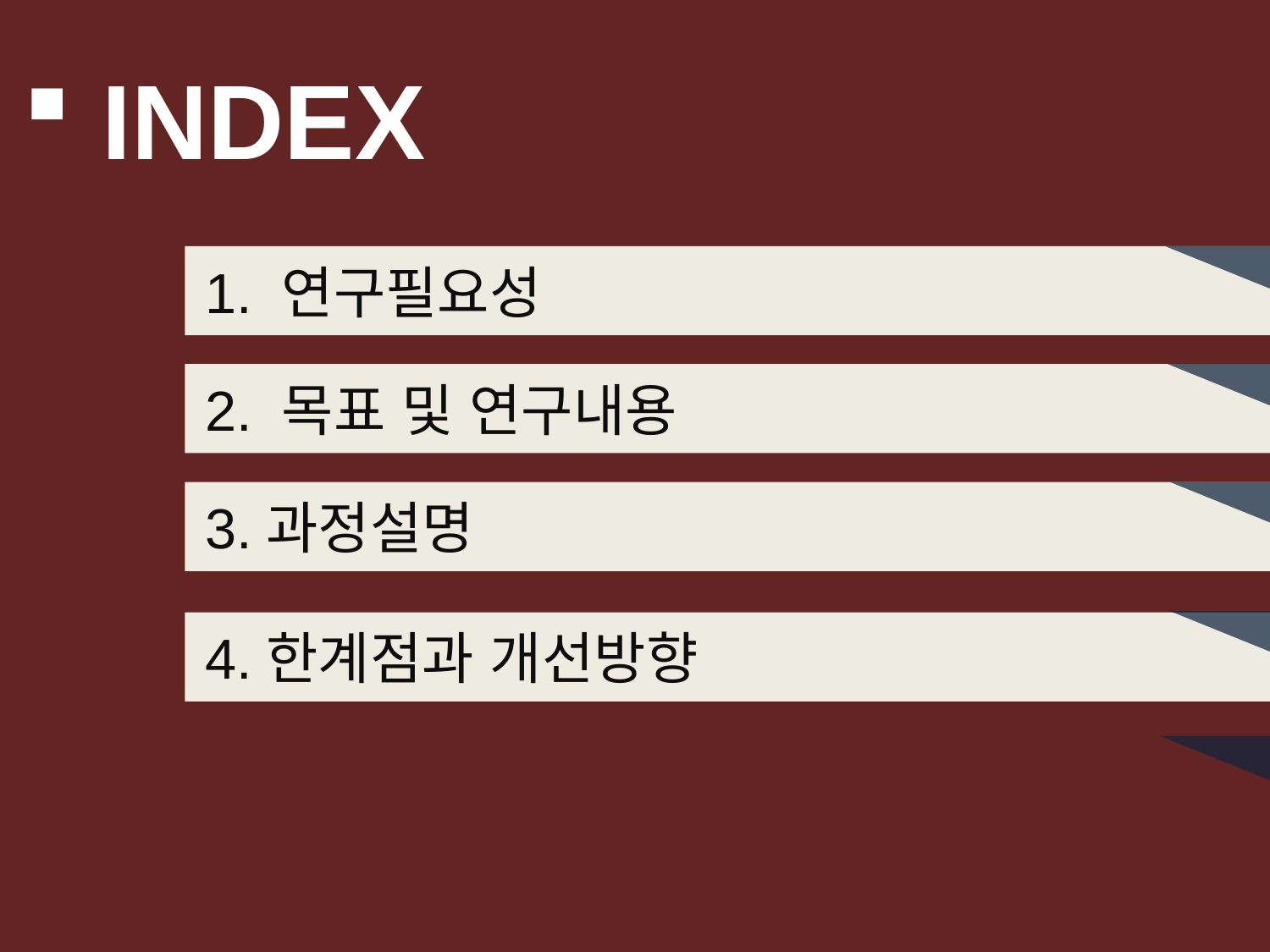

# INDEX
 1. 연구필요성

 2. 목표 및 연구내용

 3.과정설명

 4.한계점과 개선방향